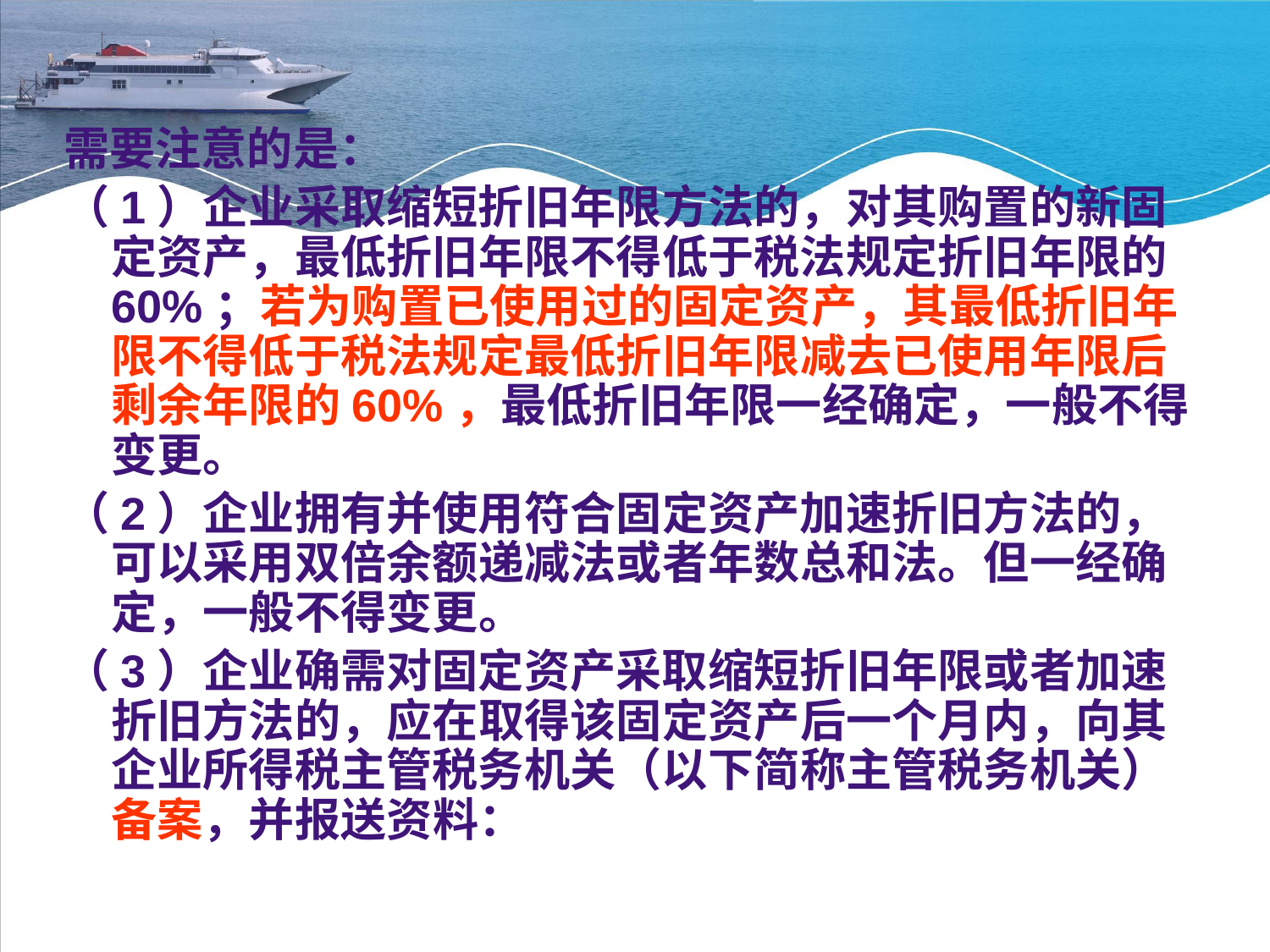

#
需要注意的是：
（1）企业采取缩短折旧年限方法的，对其购置的新固定资产，最低折旧年限不得低于税法规定折旧年限的60%；若为购置已使用过的固定资产，其最低折旧年限不得低于税法规定最低折旧年限减去已使用年限后剩余年限的60%，最低折旧年限一经确定，一般不得变更。
（2）企业拥有并使用符合固定资产加速折旧方法的，可以采用双倍余额递减法或者年数总和法。但一经确定，一般不得变更。
（3）企业确需对固定资产采取缩短折旧年限或者加速折旧方法的，应在取得该固定资产后一个月内，向其企业所得税主管税务机关（以下简称主管税务机关）备案，并报送资料：